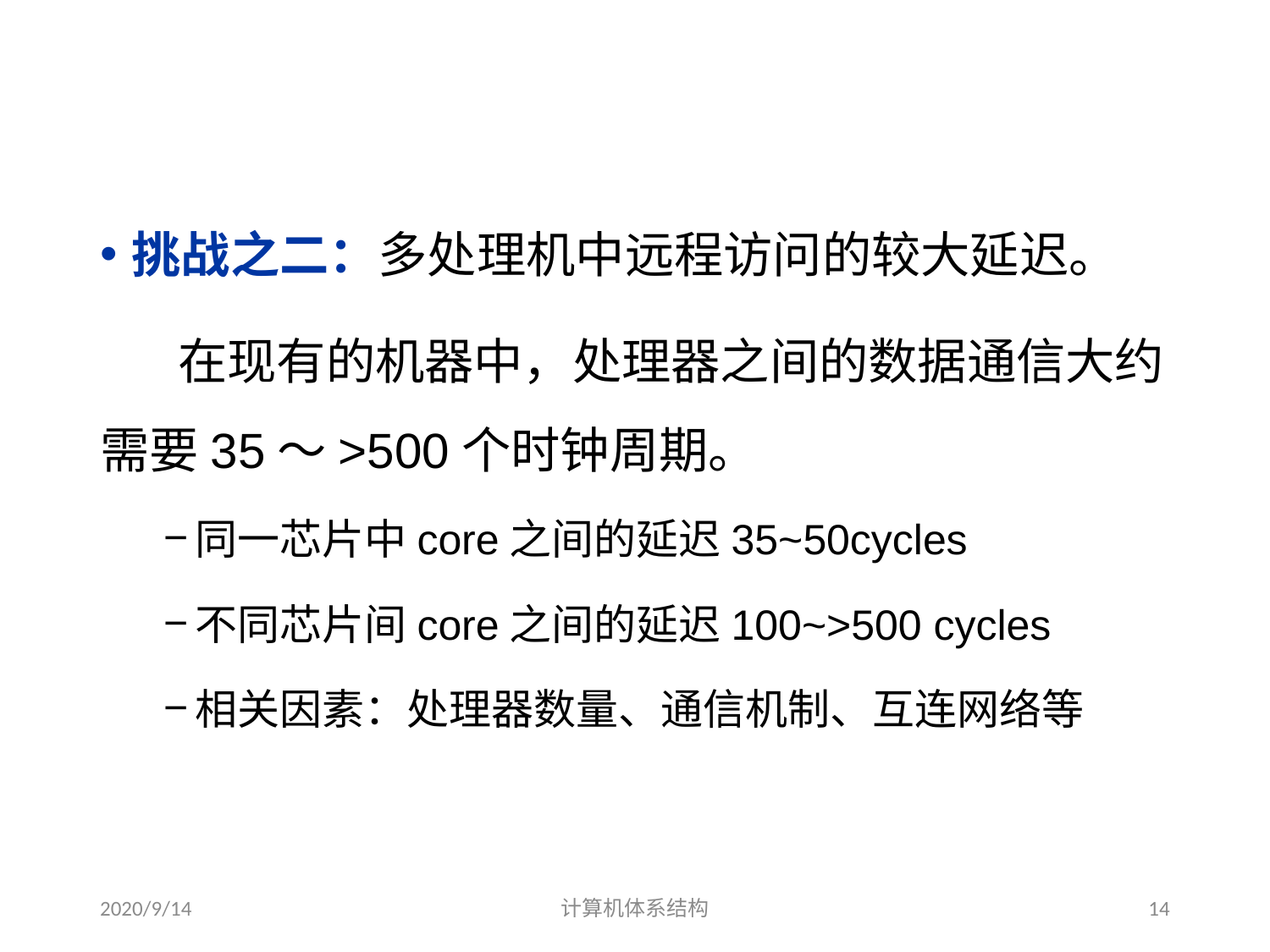

#
挑战之二：多处理机中远程访问的较大延迟。
      在现有的机器中，处理器之间的数据通信大约需要35～>500个时钟周期。
同一芯片中core之间的延迟35~50cycles
不同芯片间core之间的延迟100~>500 cycles
相关因素：处理器数量、通信机制、互连网络等

2020/9/14
计算机体系结构
14